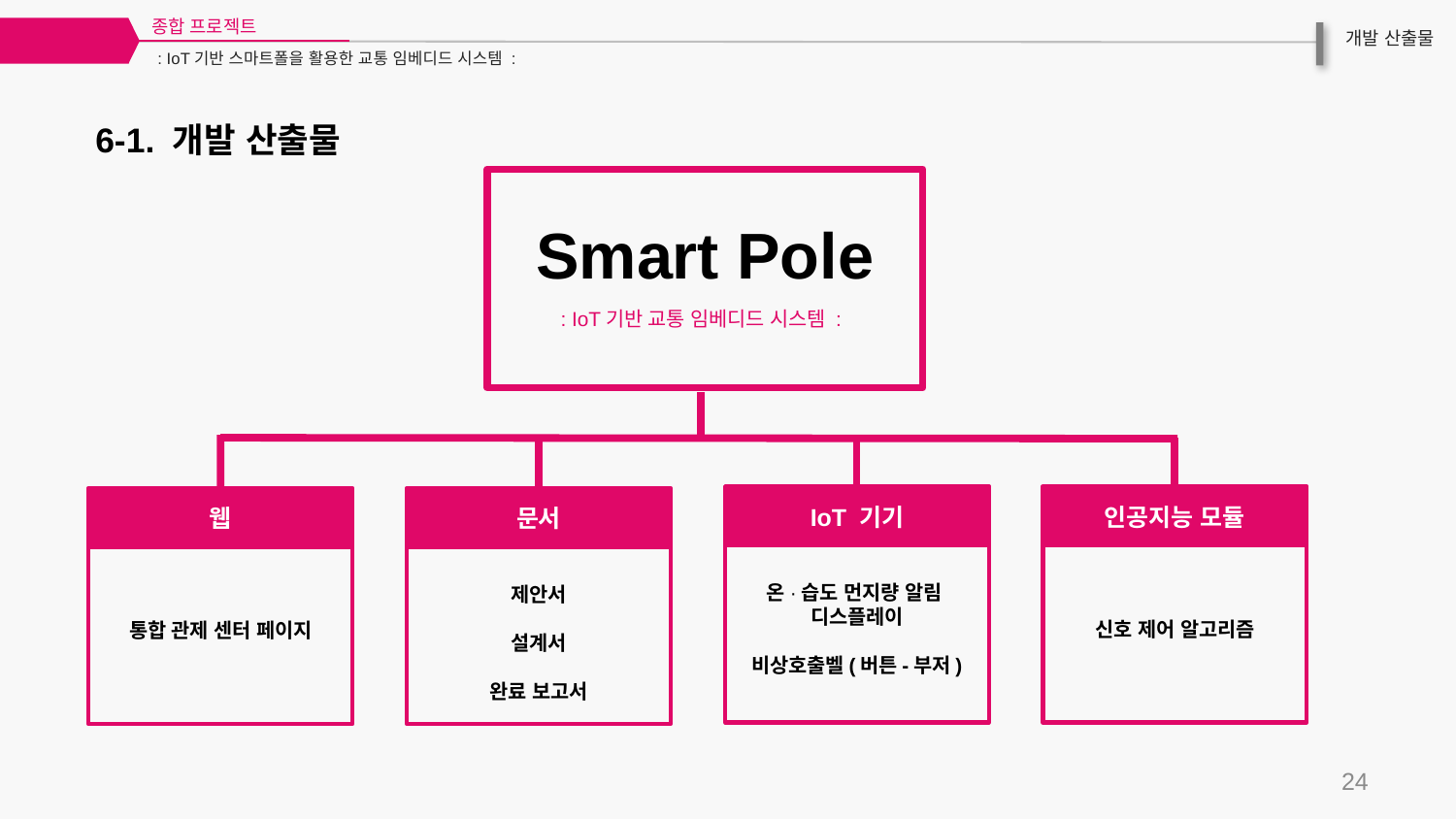

종합 프로젝트

06
개발 산출물

: IoT기반 스마트폴을 활용한 교통 임베디드 시스템 :
6-1. 개발 산출물

Smart Pole
: IoT기반 교통 임베디드 시스템 :

온·습도 먼지량 알림
디스플레이

비상호출벨(버튼-부저)
IoT 기기

신호 제어 알고리즘
인공지능 모듈

통합 관제 센터 페이지
웹

제안서

설계서

완료 보고서
문서
24